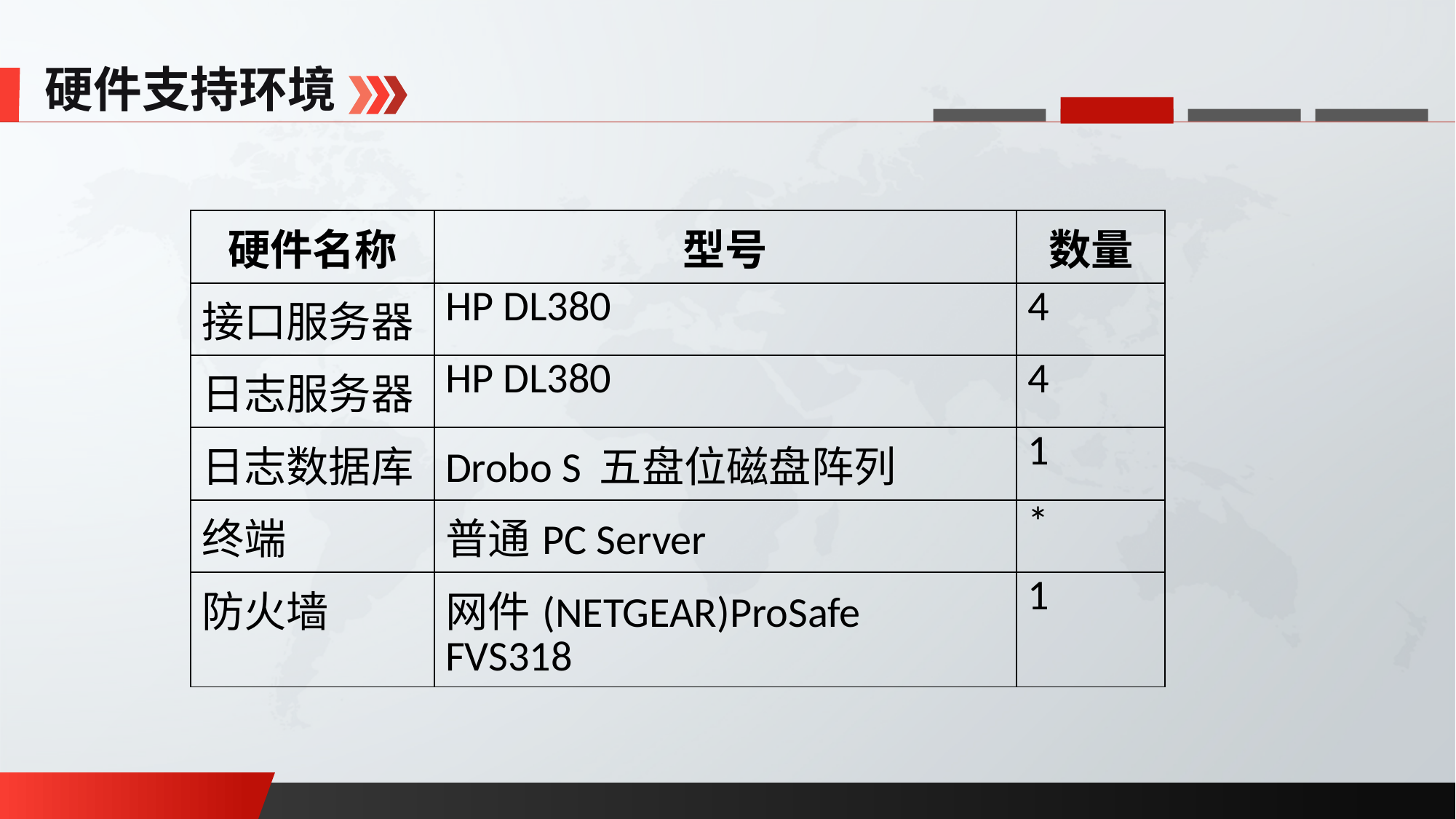

硬件支持环境

| 硬件名称 | 型号 | 数量 |
| --- | --- | --- |
| 接口服务器 | HP DL380 | 4 |
| 日志服务器 | HP DL380 | 4 |
| 日志数据库 | Drobo S 五盘位磁盘阵列 | 1 |
| 终端 | 普通PC Server | \* |
| 防火墙 | 网件(NETGEAR)ProSafe FVS318 | 1 |